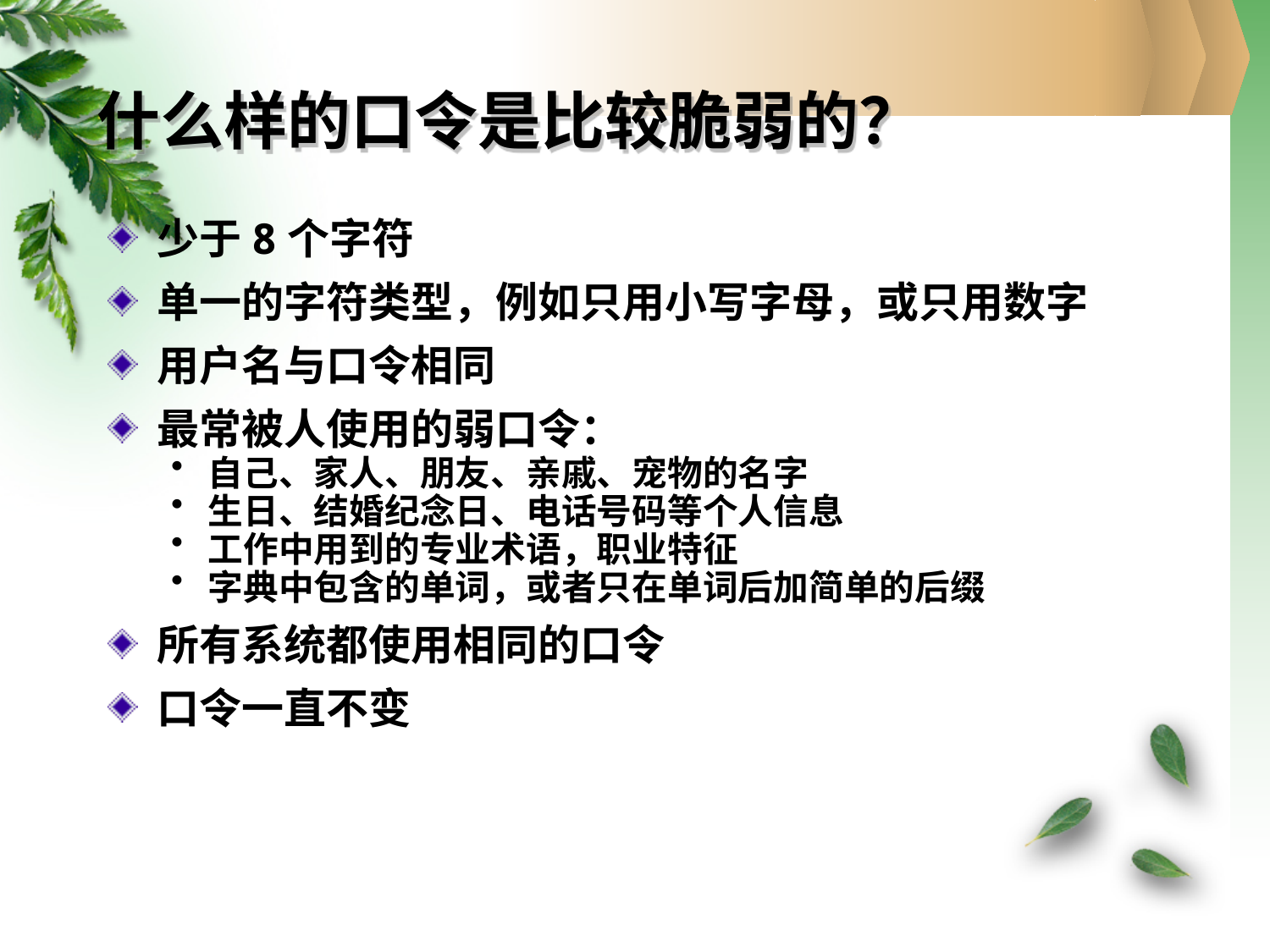

什么样的口令是比较脆弱的？
 少于8个字符
 单一的字符类型，例如只用小写字母，或只用数字
 用户名与口令相同
 最常被人使用的弱口令：
  自己、家人、朋友、亲戚、宠物的名字
  生日、结婚纪念日、电话号码等个人信息
  工作中用到的专业术语，职业特征
  字典中包含的单词，或者只在单词后加简单的后缀
 所有系统都使用相同的口令
 口令一直不变